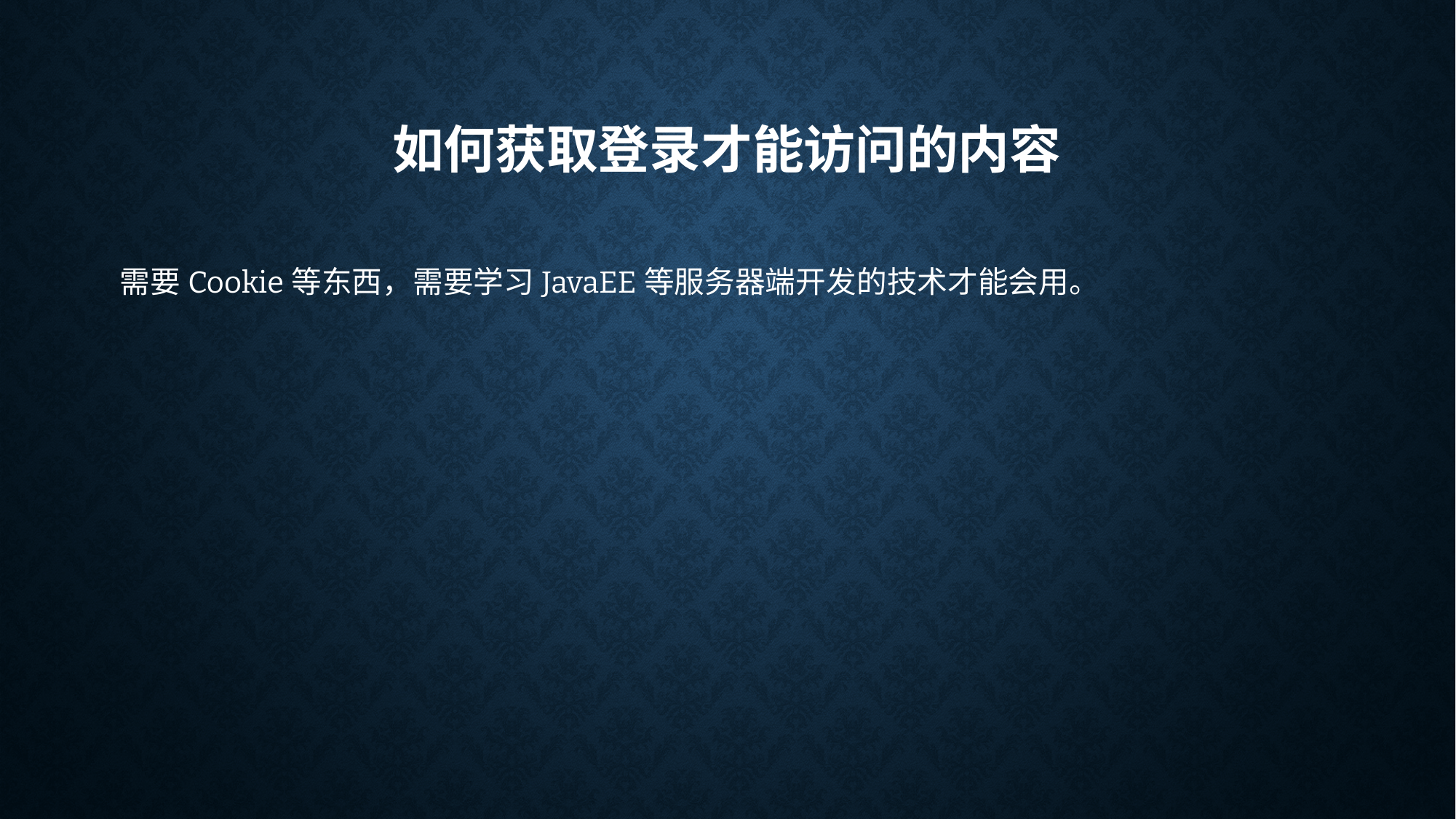

# 如何获取登录才能访问的内容
需要Cookie等东西，需要学习JavaEE等服务器端开发的技术才能会用。